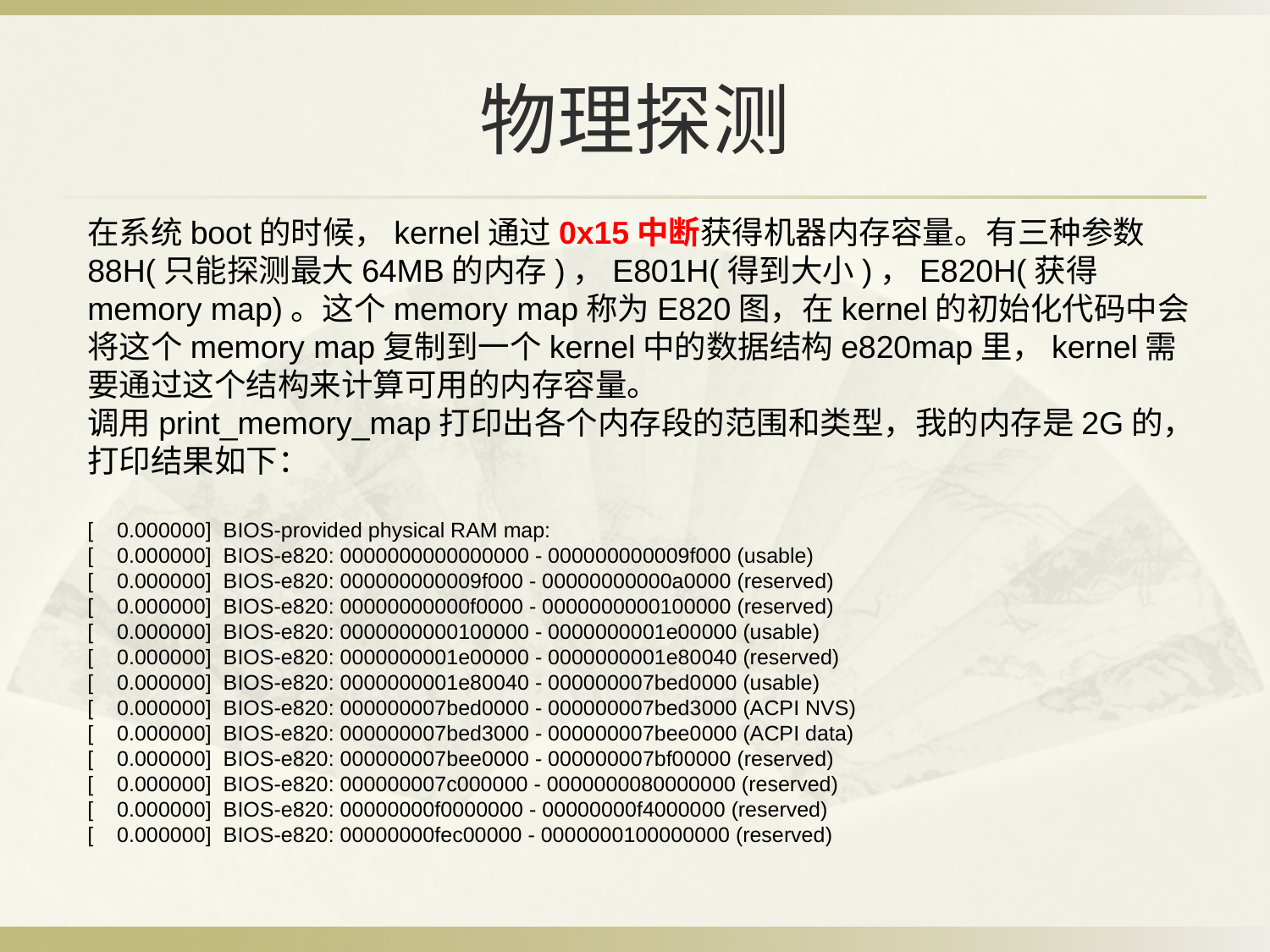

BBAAD9C20180234D78810CEA56E0B6D0E2B9B20918E83B70A6D98F34B1082BBC3B4CB53861613B0222C92008C846A8EC6DF921DA91D02BB11B4DC25E387E20DC24F5093D372C66F764BF29976F2244E727F1E0367CA8D314A8D6A1982F006CC8D8F62991BE0
# 物理探测
在系统boot的时候，kernel通过0x15中断获得机器内存容量。有三种参数88H(只能探测最大64MB的内存)，E801H(得到大小)，E820H(获得memory map)。这个memory map称为E820图，在kernel的初始化代码中会将这个memory map复制到一个kernel中的数据结构e820map里，kernel需要通过这个结构来计算可用的内存容量。
调用print_memory_map打印出各个内存段的范围和类型，我的内存是2G的，打印结果如下：

[    0.000000]  BIOS-provided physical RAM map:
[    0.000000]  BIOS-e820: 0000000000000000 - 000000000009f000 (usable)
[    0.000000]  BIOS-e820: 000000000009f000 - 00000000000a0000 (reserved)
[    0.000000]  BIOS-e820: 00000000000f0000 - 0000000000100000 (reserved)
[    0.000000]  BIOS-e820: 0000000000100000 - 0000000001e00000 (usable)
[    0.000000]  BIOS-e820: 0000000001e00000 - 0000000001e80040 (reserved)
[    0.000000]  BIOS-e820: 0000000001e80040 - 000000007bed0000 (usable)
[    0.000000]  BIOS-e820: 000000007bed0000 - 000000007bed3000 (ACPI NVS)
[    0.000000]  BIOS-e820: 000000007bed3000 - 000000007bee0000 (ACPI data)
[    0.000000]  BIOS-e820: 000000007bee0000 - 000000007bf00000 (reserved)
[    0.000000]  BIOS-e820: 000000007c000000 - 0000000080000000 (reserved)
[    0.000000]  BIOS-e820: 00000000f0000000 - 00000000f4000000 (reserved)
[    0.000000]  BIOS-e820: 00000000fec00000 - 0000000100000000 (reserved)